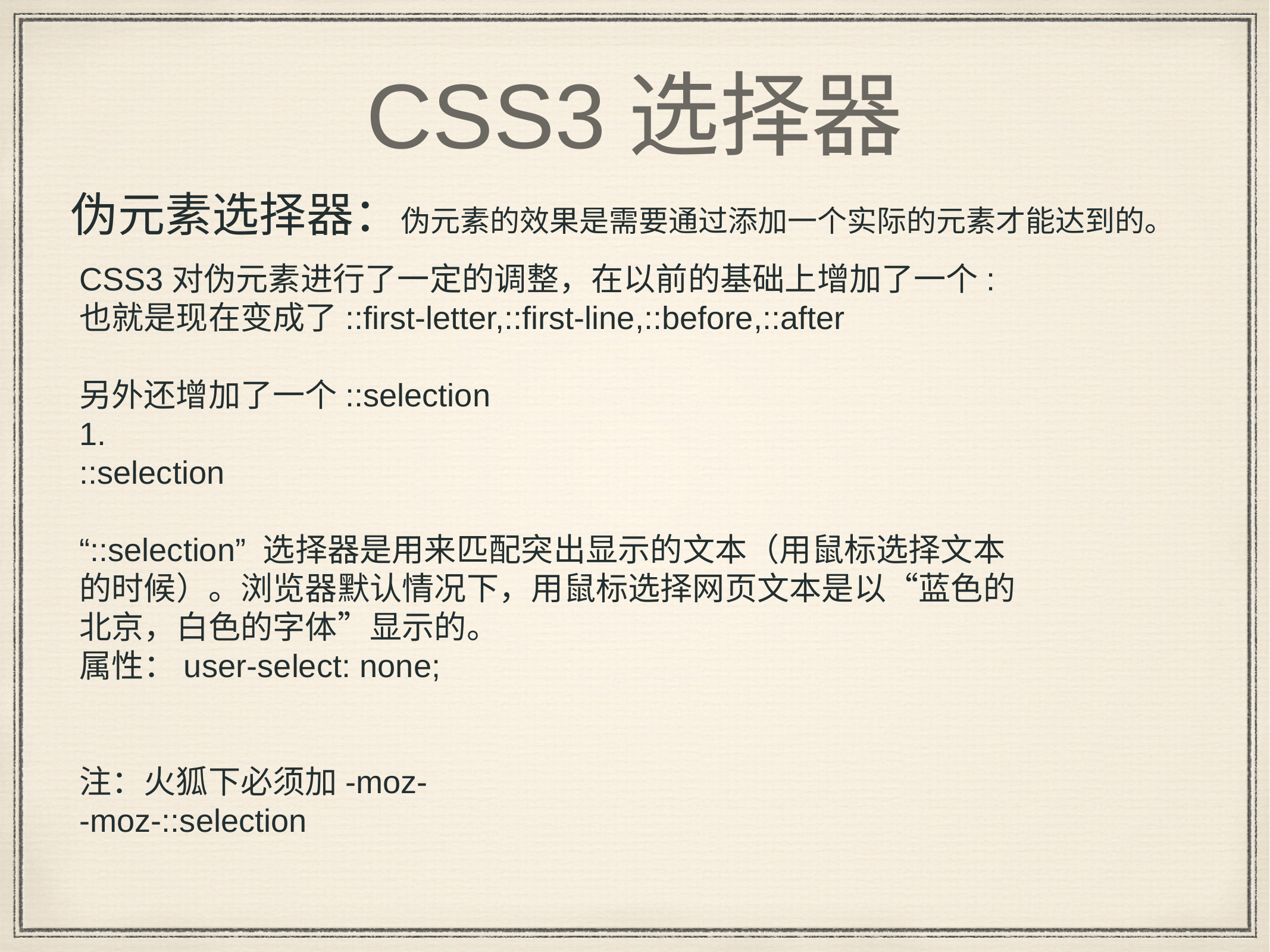

# CSS3选择器
伪元素选择器：伪元素的效果是需要通过添加一个实际的元素才能达到的。
CSS3对伪元素进行了一定的调整，在以前的基础上增加了一个:
也就是现在变成了::first-letter,::first-line,::before,::after
另外还增加了一个::selection
1.
::selection

“::selection” 选择器是用来匹配突出显示的文本（用鼠标选择文本的时候）。浏览器默认情况下，用鼠标选择网页文本是以“蓝色的北京，白色的字体”显示的。
属性：user-select: none;

注：火狐下必须加-moz-
-moz-::selection